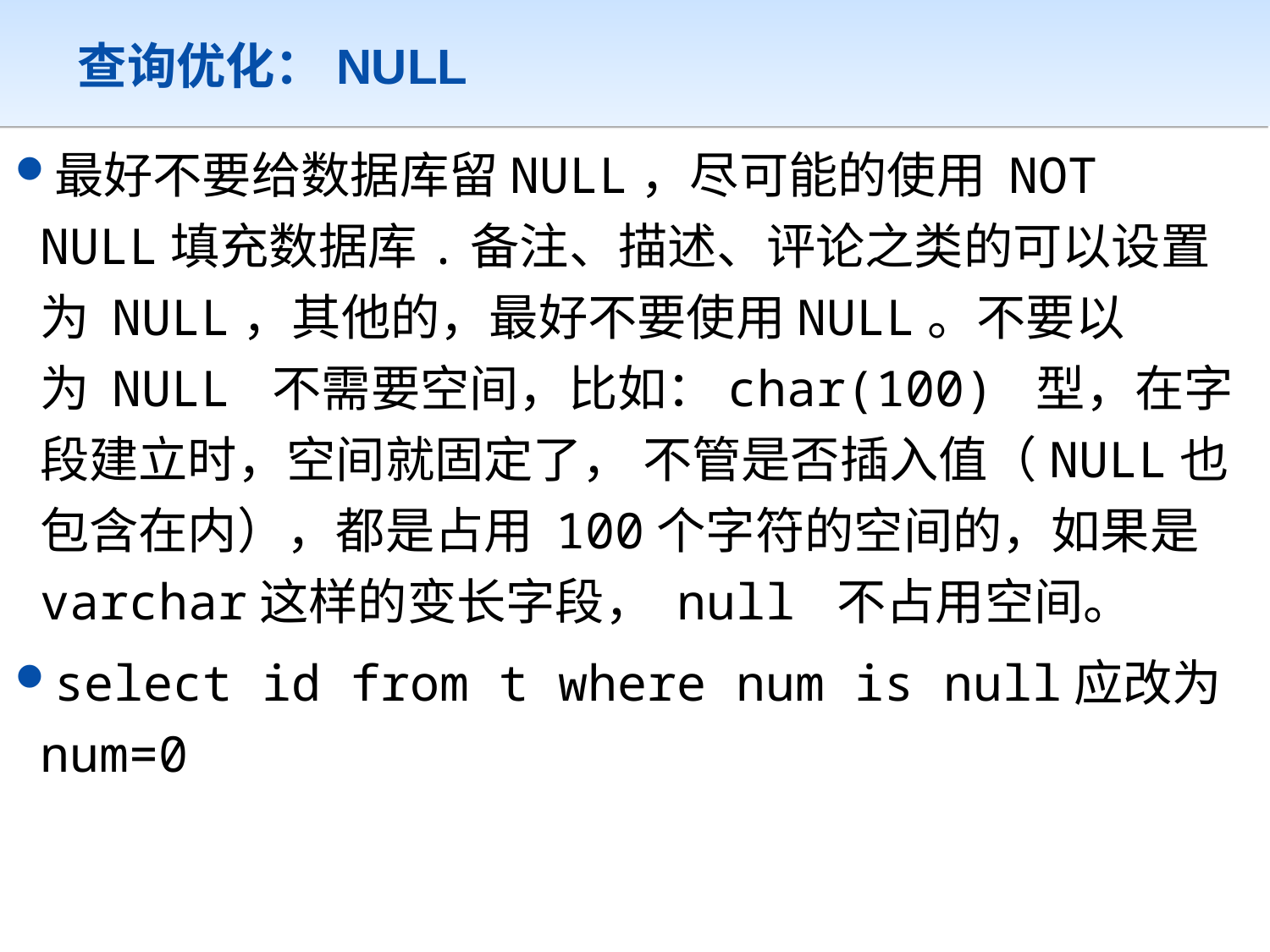

# 查询优化：NULL
最好不要给数据库留NULL，尽可能的使用 NOT NULL填充数据库.备注、描述、评论之类的可以设置为 NULL，其他的，最好不要使用NULL。不要以为 NULL 不需要空间，比如：char(100) 型，在字段建立时，空间就固定了， 不管是否插入值（NULL也包含在内），都是占用 100个字符的空间的，如果是varchar这样的变长字段， null 不占用空间。
select id from t where num is null应改为num=0